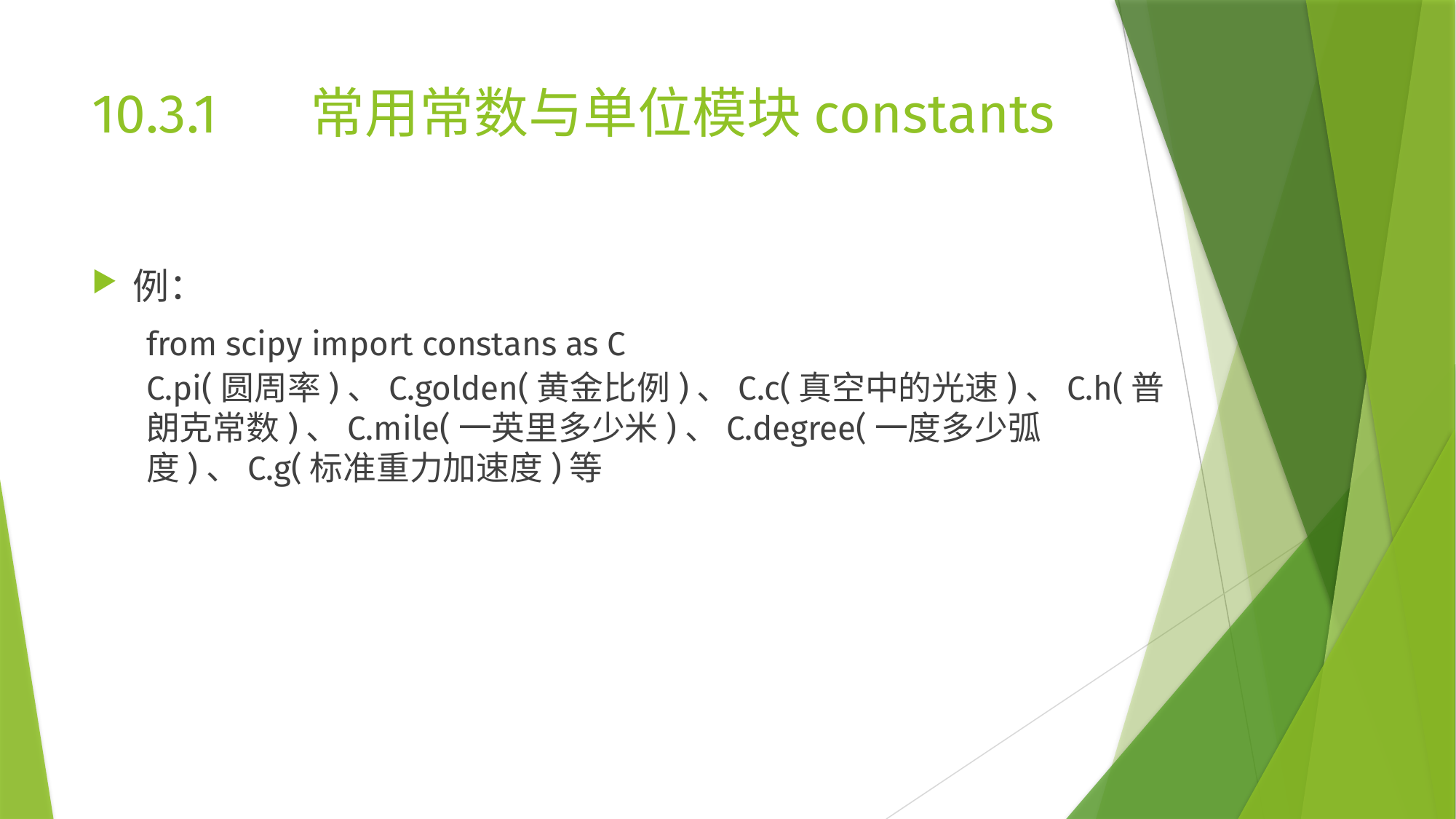

# 10.3.1	常用常数与单位模块constants
例：
from scipy import constans as C
C.pi(圆周率)、C.golden(黄金比例)、C.c(真空中的光速)、C.h(普朗克常数)、C.mile(一英里多少米)、C.degree(一度多少弧度)、C.g(标准重力加速度)等